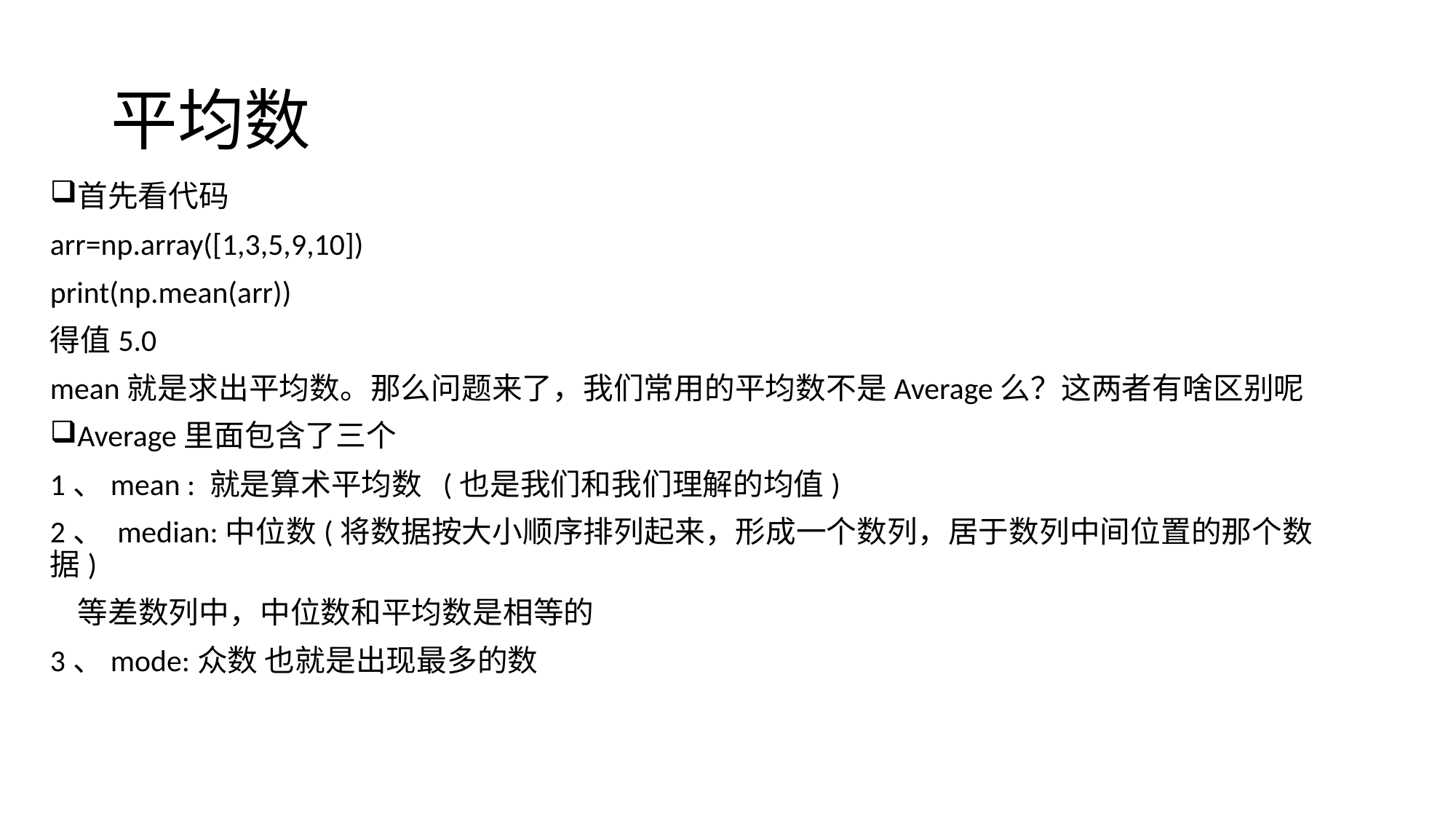

# 平均数
首先看代码
arr=np.array([1,3,5,9,10])
print(np.mean(arr))
得值5.0
mean就是求出平均数。那么问题来了，我们常用的平均数不是Average么？这两者有啥区别呢
Average里面包含了三个
1、mean : 就是算术平均数  (也是我们和我们理解的均值)
2、 median:中位数(将数据按大小顺序排列起来，形成一个数列，居于数列中间位置的那个数据)
   等差数列中，中位数和平均数是相等的
3、mode:众数 也就是出现最多的数